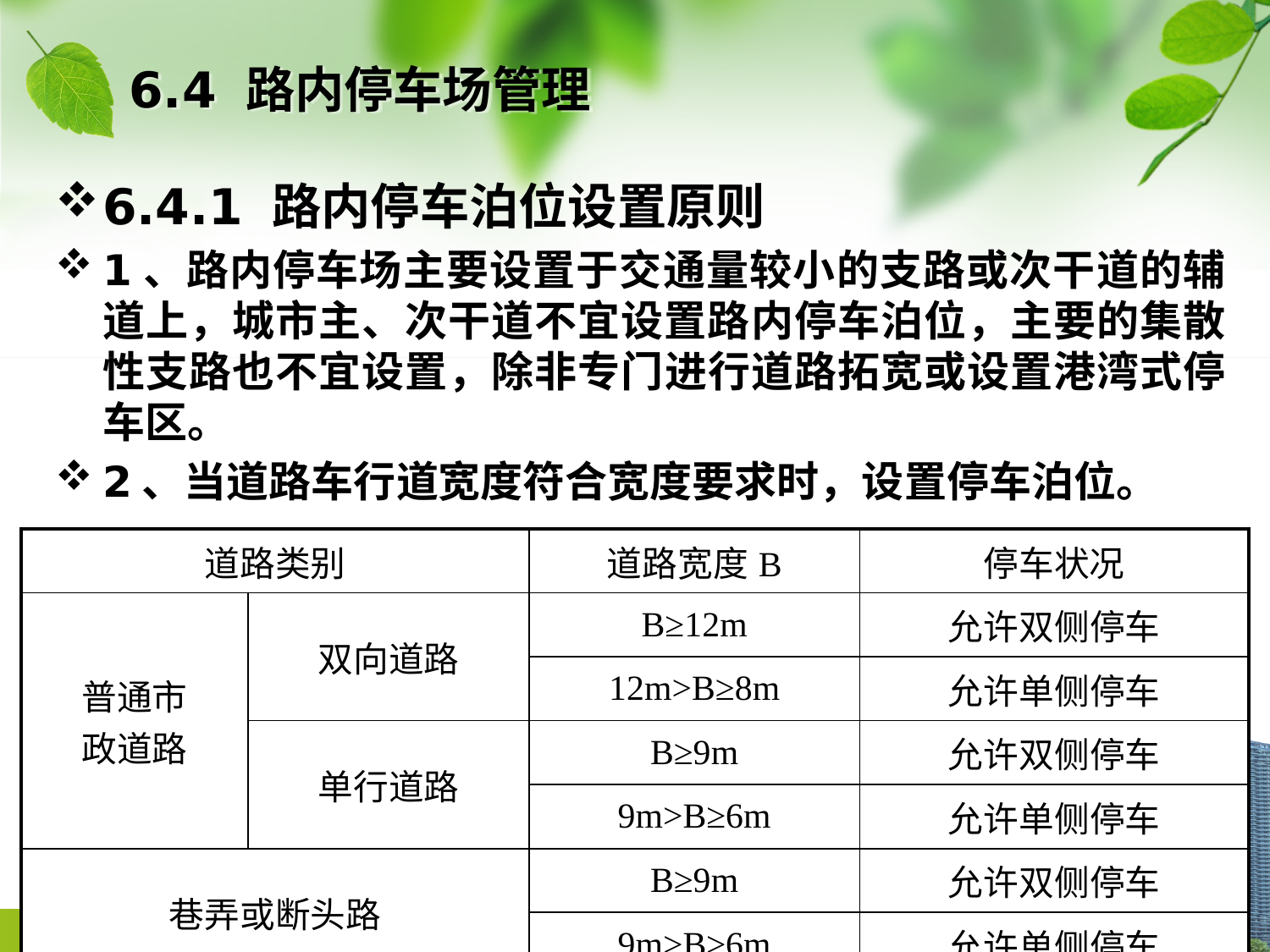

# 6.4 路内停车场管理
6.4.1 路内停车泊位设置原则
1、路内停车场主要设置于交通量较小的支路或次干道的辅道上，城市主、次干道不宜设置路内停车泊位，主要的集散性支路也不宜设置，除非专门进行道路拓宽或设置港湾式停车区。
2、当道路车行道宽度符合宽度要求时，设置停车泊位。

| 道路类别 |  | 道路宽度B | 停车状况 |
| --- | --- | --- | --- |
| 普通市 政道路 | 双向道路 | B≥12m | 允许双侧停车 |
|  |  | 12m>B≥8m | 允许单侧停车 |
|  | 单行道路 | B≥9m | 允许双侧停车 |
|  |  | 9m>B≥6m | 允许单侧停车 |
| 巷弄或断头路 |  | B≥9m | 允许双侧停车 |
|  |  | 9m>B≥6m | 允许单侧停车 |